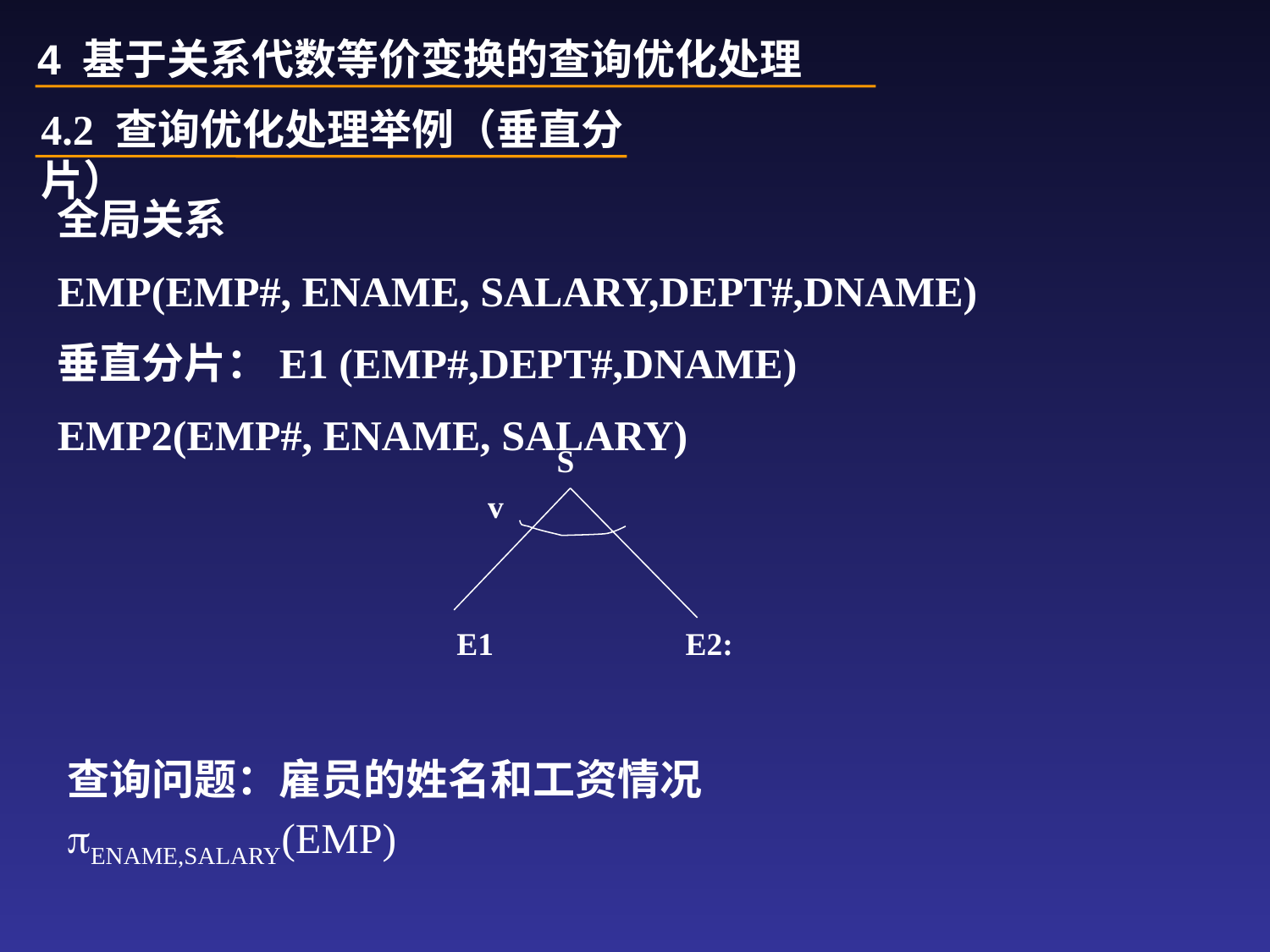

4 基于关系代数等价变换的查询优化处理

4.2 查询优化处理举例（垂直分片）

全局关系
EMP(EMP#, ENAME, SALARY,DEPT#,DNAME)
垂直分片：E1 (EMP#,DEPT#,DNAME)
EMP2(EMP#, ENAME, SALARY)
  S
v

E1
E2:
查询问题：雇员的姓名和工资情况
πENAME,SALARY(EMP)